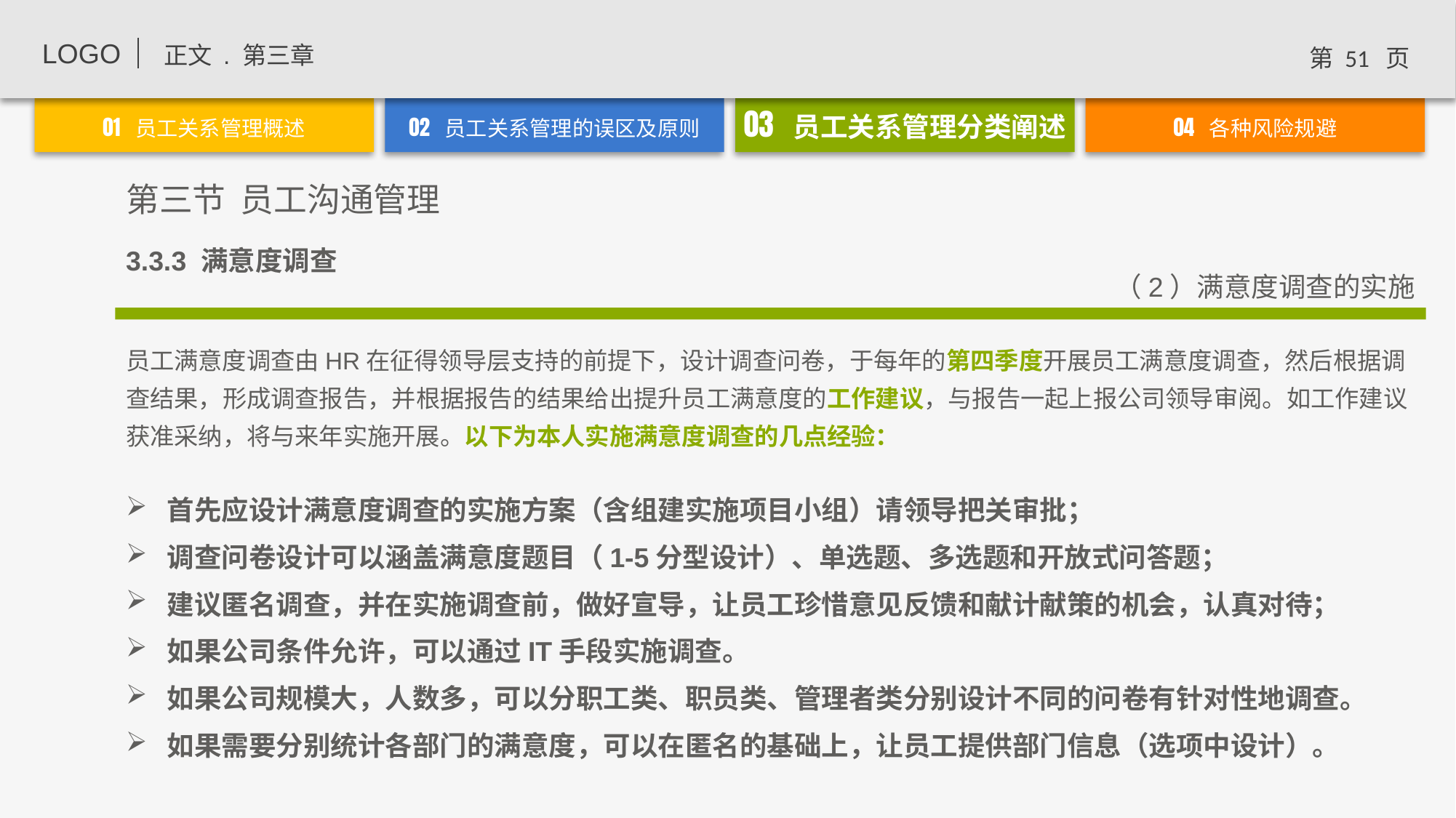

3.3.3 满意度调查
（2）满意度调查的实施

员工满意度调查由HR在征得领导层支持的前提下，设计调查问卷，于每年的第四季度开展员工满意度调查，然后根据调查结果，形成调查报告，并根据报告的结果给出提升员工满意度的工作建议，与报告一起上报公司领导审阅。如工作建议获准采纳，将与来年实施开展。以下为本人实施满意度调查的几点经验：
首先应设计满意度调查的实施方案（含组建实施项目小组）请领导把关审批；
调查问卷设计可以涵盖满意度题目（1-5分型设计）、单选题、多选题和开放式问答题；
建议匿名调查，并在实施调查前，做好宣导，让员工珍惜意见反馈和献计献策的机会，认真对待；
如果公司条件允许，可以通过IT手段实施调查。
如果公司规模大，人数多，可以分职工类、职员类、管理者类分别设计不同的问卷有针对性地调查。
如果需要分别统计各部门的满意度，可以在匿名的基础上，让员工提供部门信息（选项中设计）。